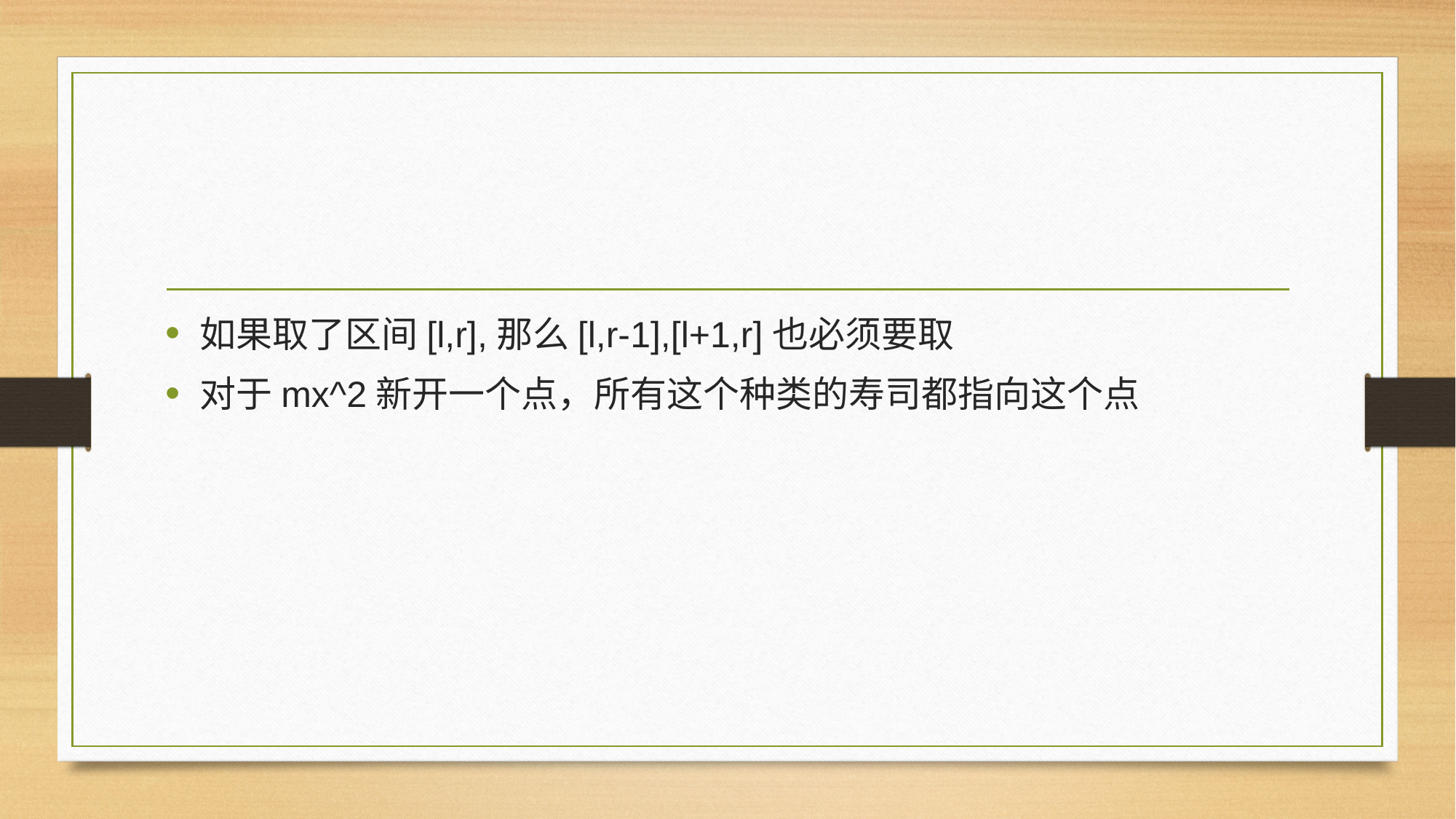

#
如果取了区间[l,r],那么[l,r-1],[l+1,r]也必须要取
对于mx^2新开一个点，所有这个种类的寿司都指向这个点